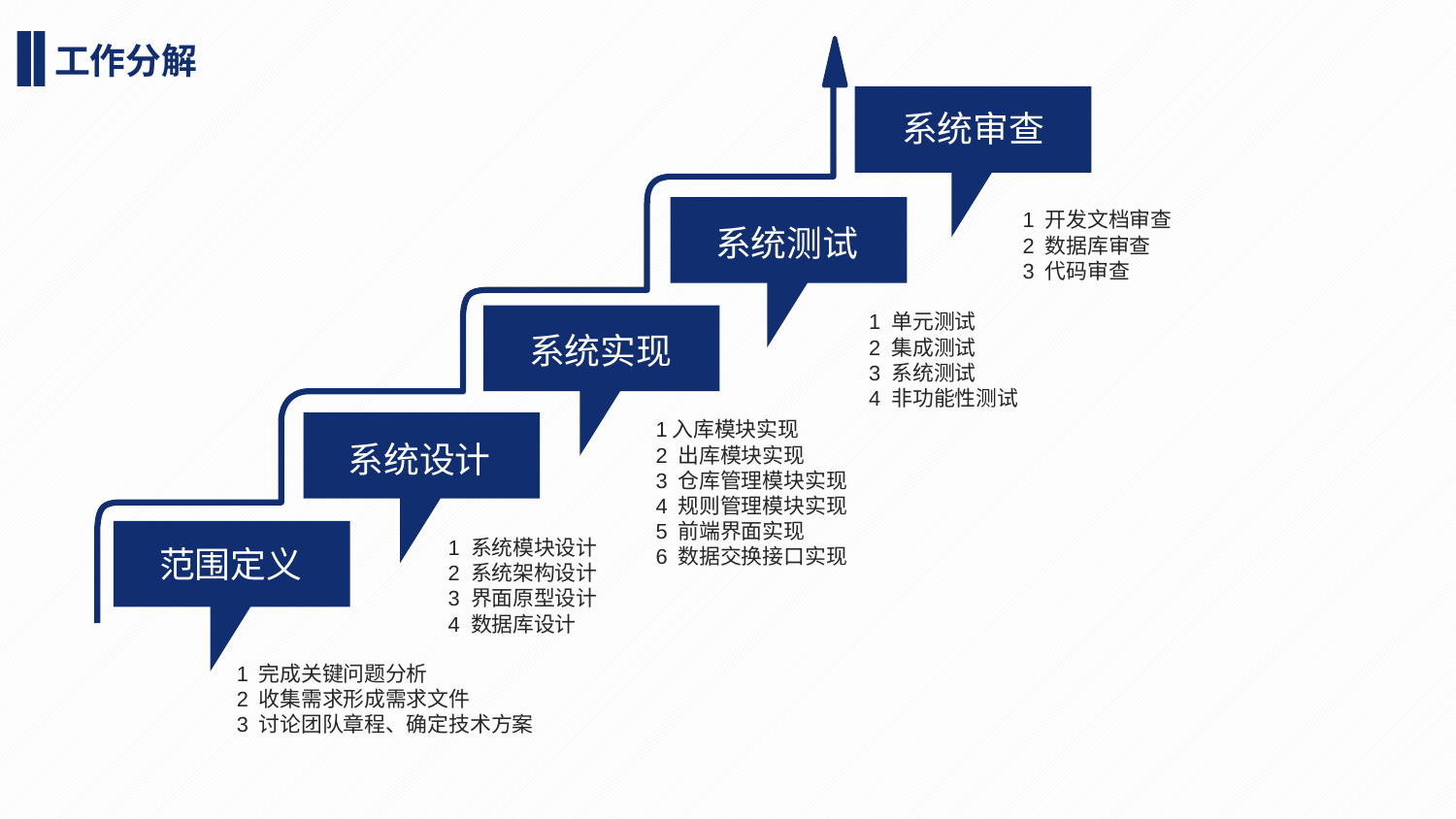

工作分解

系统审查

系统测试
1 开发文档审查
2 数据库审查
3 代码审查

系统实现
1 单元测试
2 集成测试
3 系统测试
4 非功能性测试

系统设计
1入库模块实现
2 出库模块实现
3 仓库管理模块实现
4 规则管理模块实现
5 前端界面实现
6 数据交换接口实现

范围定义
1 系统模块设计
2 系统架构设计
3 界面原型设计
4 数据库设计

1 完成关键问题分析
2 收集需求形成需求文件
3 讨论团队章程、确定技术方案